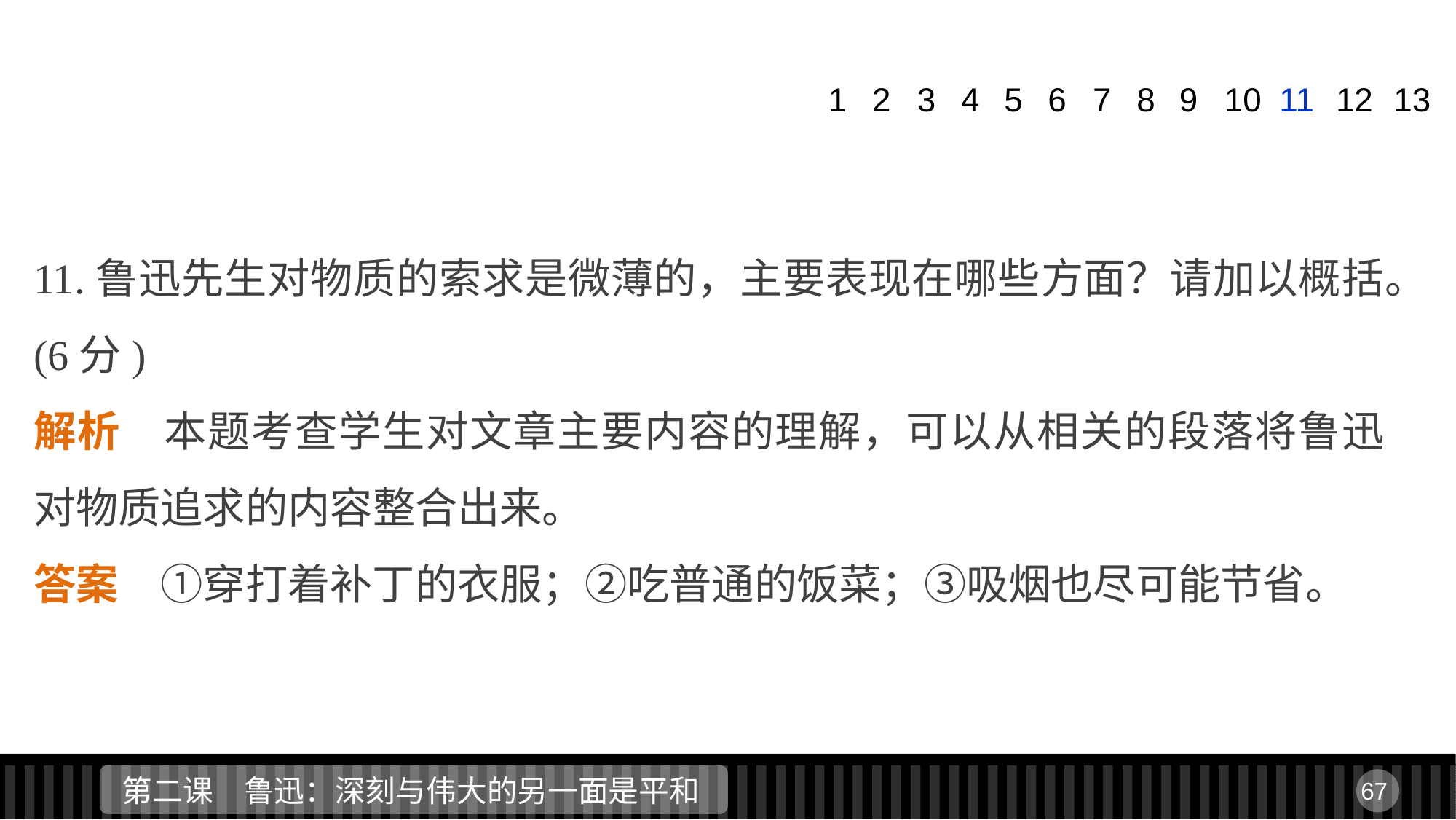

1
2
3
4
5
6
7
8
9
11
12
13
10
11.鲁迅先生对物质的索求是微薄的，主要表现在哪些方面？请加以概括。(6分)
解析　本题考查学生对文章主要内容的理解，可以从相关的段落将鲁迅对物质追求的内容整合出来。
答案　①穿打着补丁的衣服；②吃普通的饭菜；③吸烟也尽可能节省。